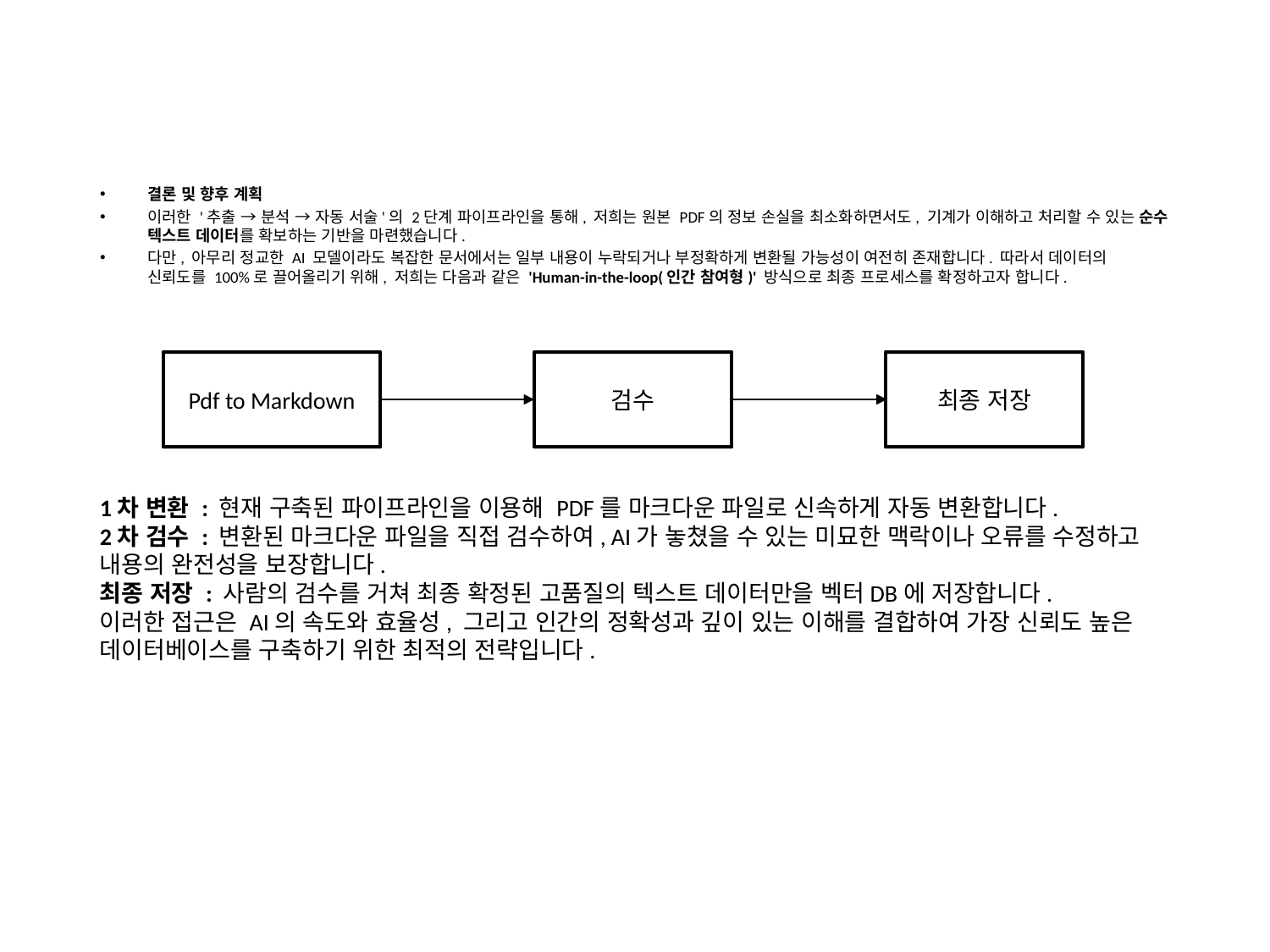

결론 및 향후 계획
이러한 '추출 → 분석 → 자동 서술'의 2단계 파이프라인을 통해, 저희는 원본 PDF의 정보 손실을 최소화하면서도, 기계가 이해하고 처리할 수 있는 순수 텍스트 데이터를 확보하는 기반을 마련했습니다.
다만, 아무리 정교한 AI 모델이라도 복잡한 문서에서는 일부 내용이 누락되거나 부정확하게 변환될 가능성이 여전히 존재합니다. 따라서 데이터의 신뢰도를 100%로 끌어올리기 위해, 저희는 다음과 같은 'Human-in-the-loop(인간 참여형)' 방식으로 최종 프로세스를 확정하고자 합니다.

검수
최종 저장
Pdf to Markdown
1차 변환 : 현재 구축된 파이프라인을 이용해 PDF를 마크다운 파일로 신속하게 자동 변환합니다.
2차 검수 : 변환된 마크다운 파일을 직접 검수하여, AI가 놓쳤을 수 있는 미묘한 맥락이나 오류를 수정하고 내용의 완전성을 보장합니다.
최종 저장 : 사람의 검수를 거쳐 최종 확정된 고품질의 텍스트 데이터만을 벡터DB에 저장합니다.
이러한 접근은 AI의 속도와 효율성, 그리고 인간의 정확성과 깊이 있는 이해를 결합하여 가장 신뢰도 높은 데이터베이스를 구축하기 위한 최적의 전략입니다.